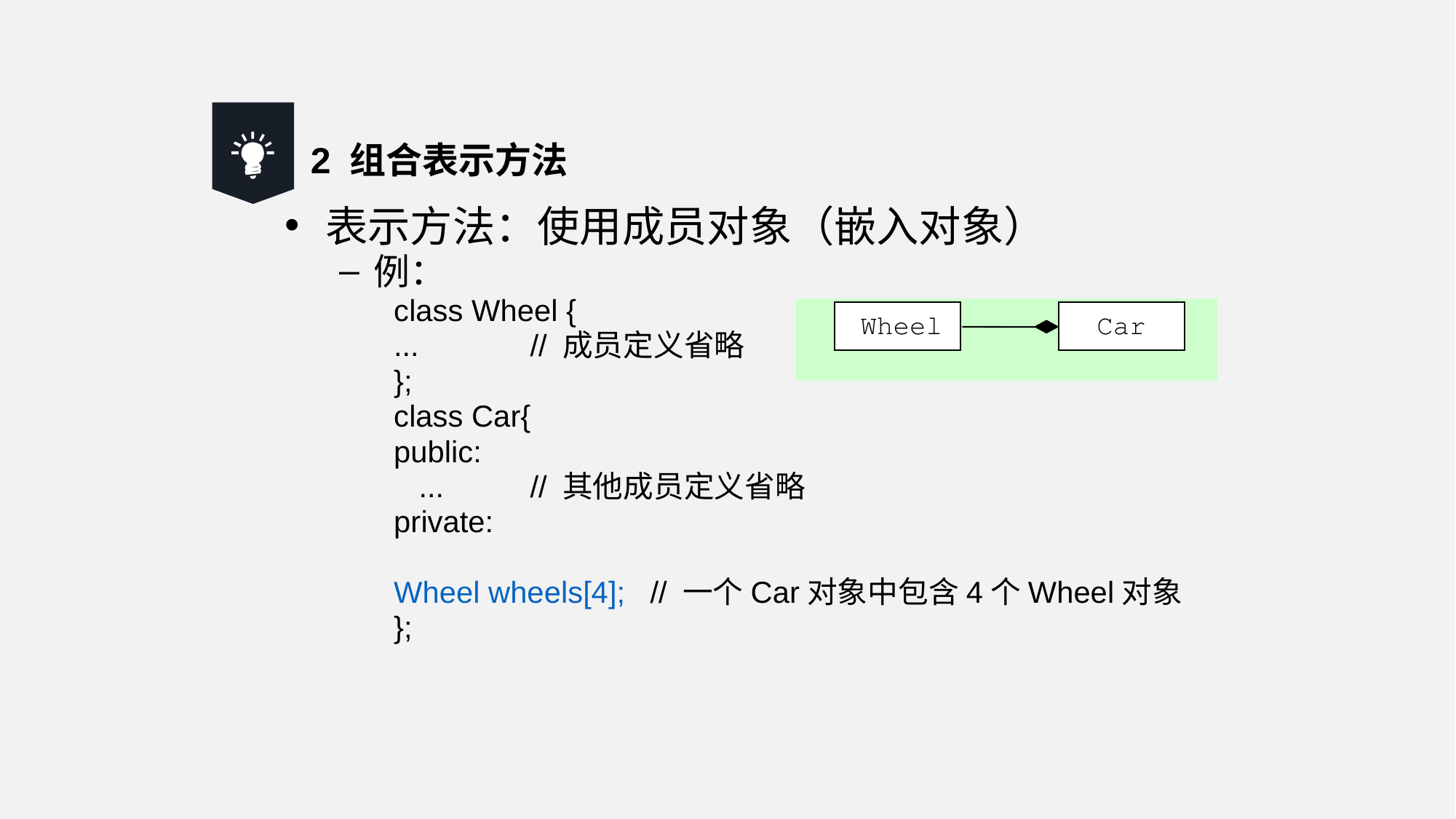

2 组合表示方法
表示方法：使用成员对象（嵌入对象）
例：
class Wheel {
... 	// 成员定义省略
};
class Car{
public:
   ...	// 其他成员定义省略
private:

Wheel wheels[4];   // 一个Car对象中包含4个Wheel对象
};

Wheel
Car